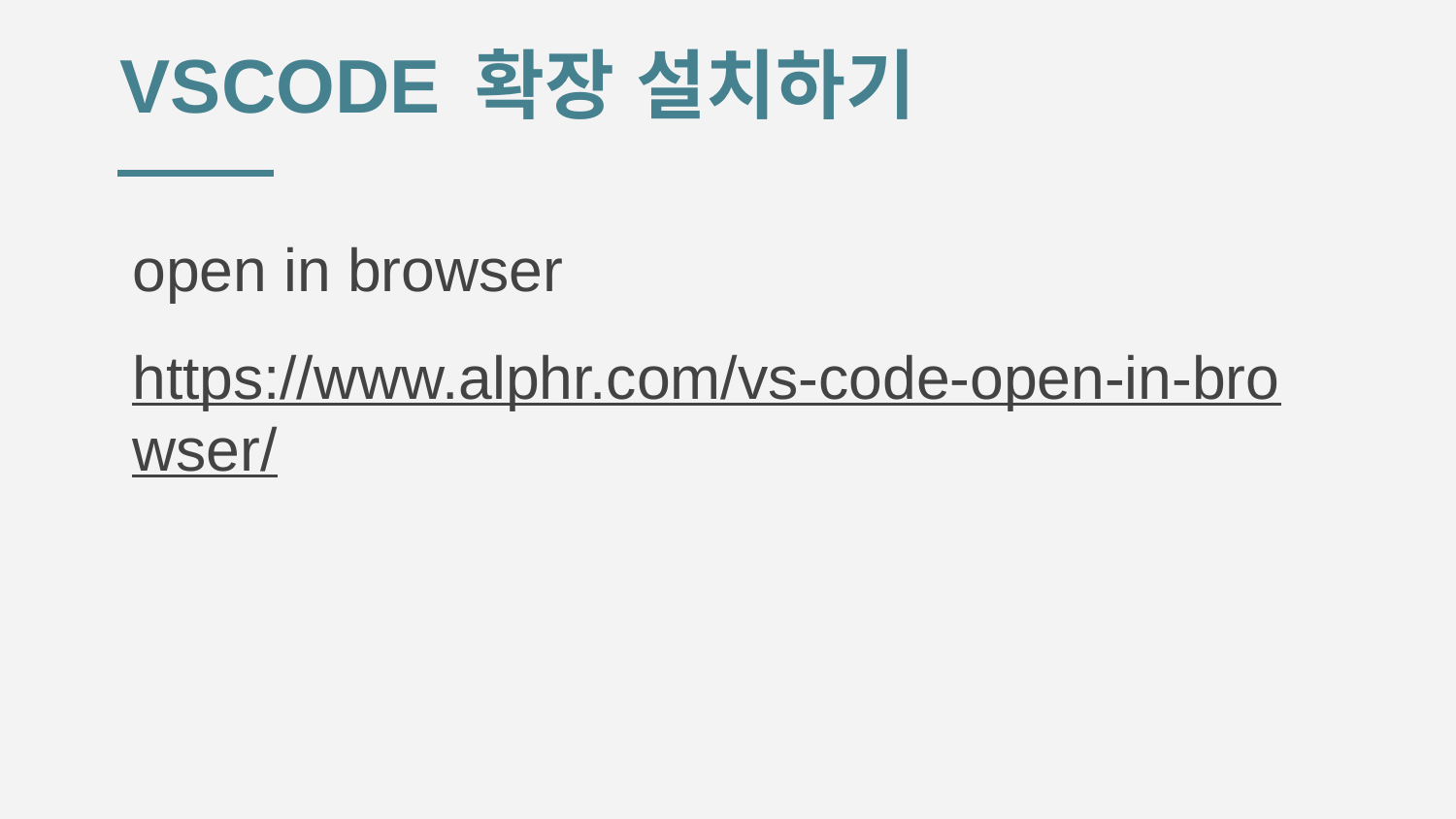

# VSCODE 확장 설치하기
open in browser
https://www.alphr.com/vs-code-open-in-browser/